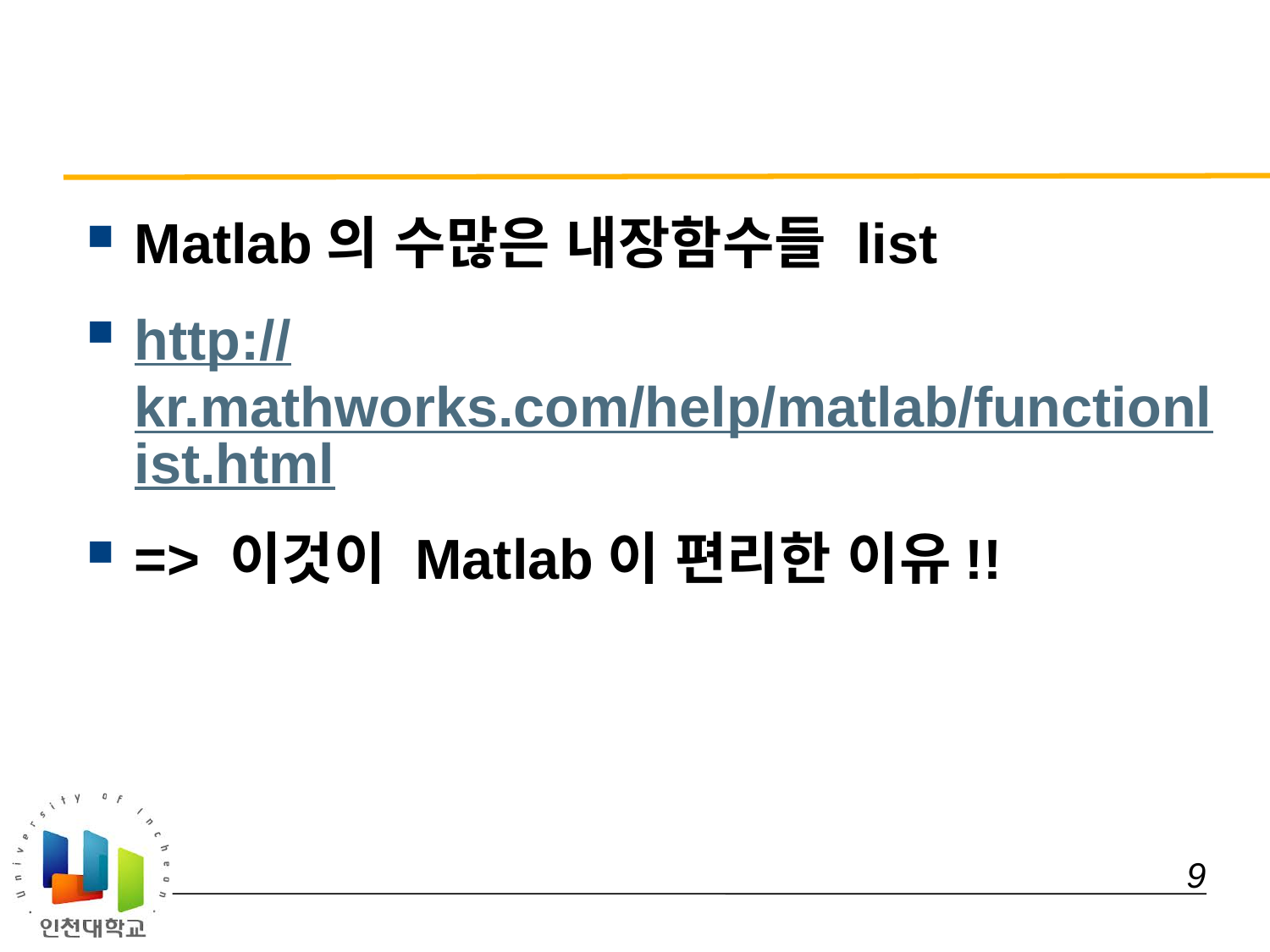

#
Matlab의 수많은 내장함수들 list
http://kr.mathworks.com/help/matlab/functionlist.html
=> 이것이 Matlab이 편리한 이유!!
 9